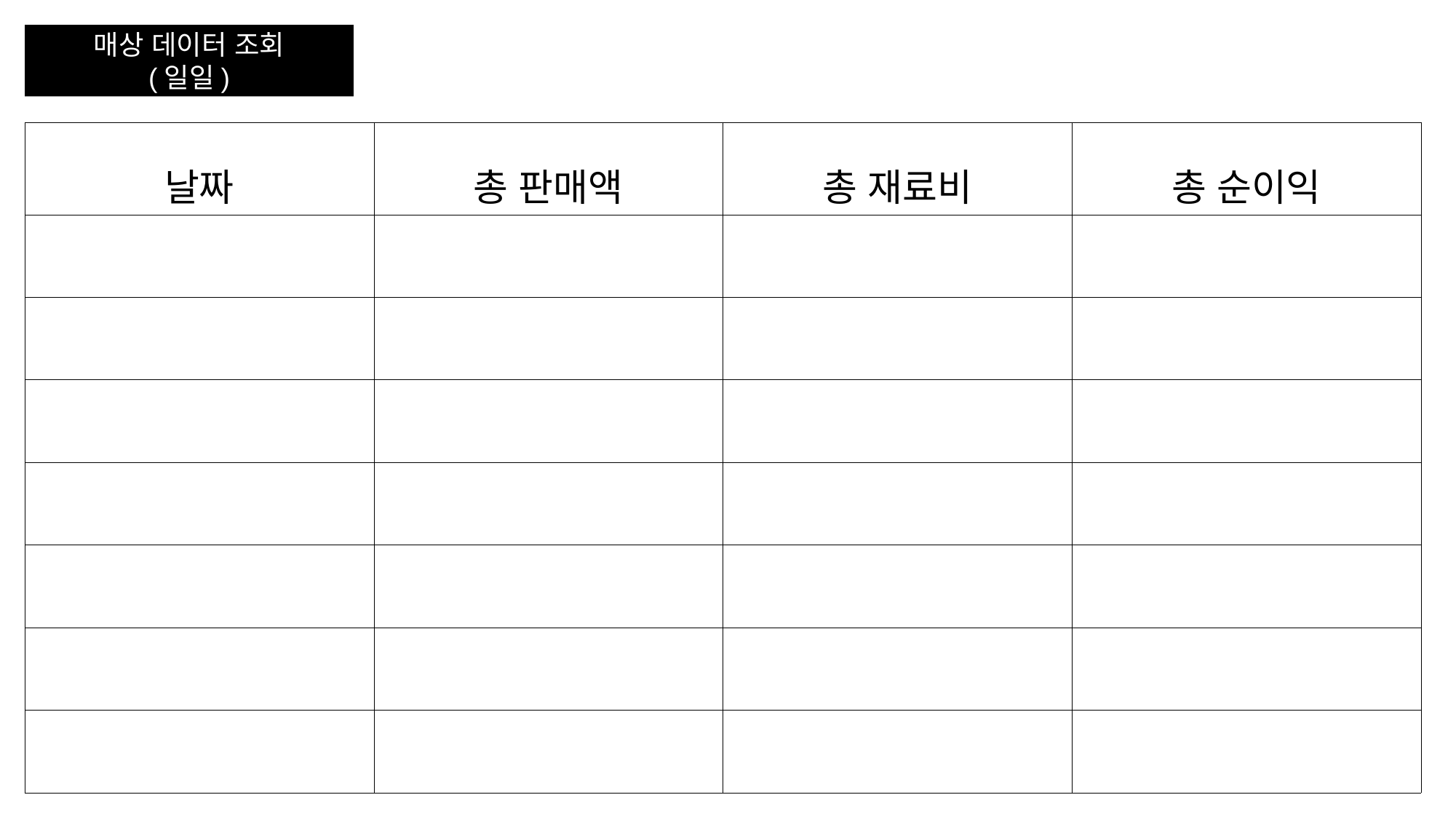

매상 데이터 조회
(일일)
| 날짜 | 총 판매액 | 총 재료비 | 총 순이익 |
| --- | --- | --- | --- |
|  |  |  |  |
|  |  |  |  |
|  |  |  |  |
|  |  |  |  |
|  |  |  |  |
|  |  |  |  |
|  |  |  |  |